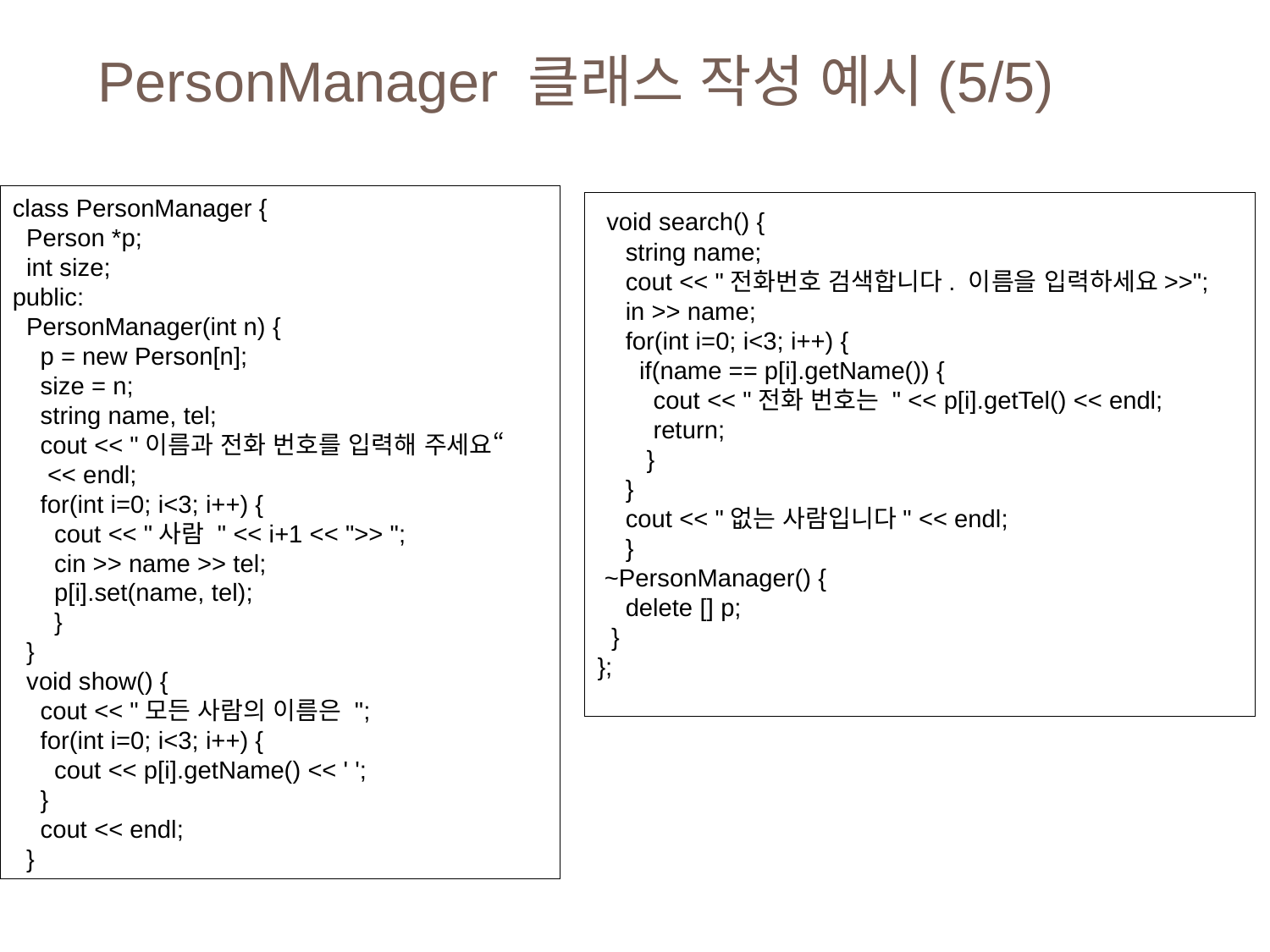

# PersonManager 클래스 작성 예시(5/5)
class PersonManager {
  Person *p;
  int size;
public:
  PersonManager(int n) {
    p = new Person[n];
    size = n;
    string name, tel;
    cout << "이름과 전화 번호를 입력해 주세요“
     << endl;
    for(int i=0; i<3; i++) {
      cout << "사람 " << i+1 << ">> ";
      cin >> name >> tel;
      p[i].set(name, tel);
      }
  }
  void show() {
    cout << "모든 사람의 이름은 ";
    for(int i=0; i<3; i++) {
      cout << p[i].getName() << ' ';
    }
    cout << endl;
  }
 void search() {
    string name;
    cout << "전화번호 검색합니다. 이름을 입력하세요>>";
    in >> name;
    for(int i=0; i<3; i++) {
      if(name == p[i].getName()) {
        cout << "전화 번호는 " << p[i].getTel() << endl;
        return;
       }
    }
    cout << "없는 사람입니다" << endl;
    }
 ~PersonManager() {
    delete [] p;
  }
};